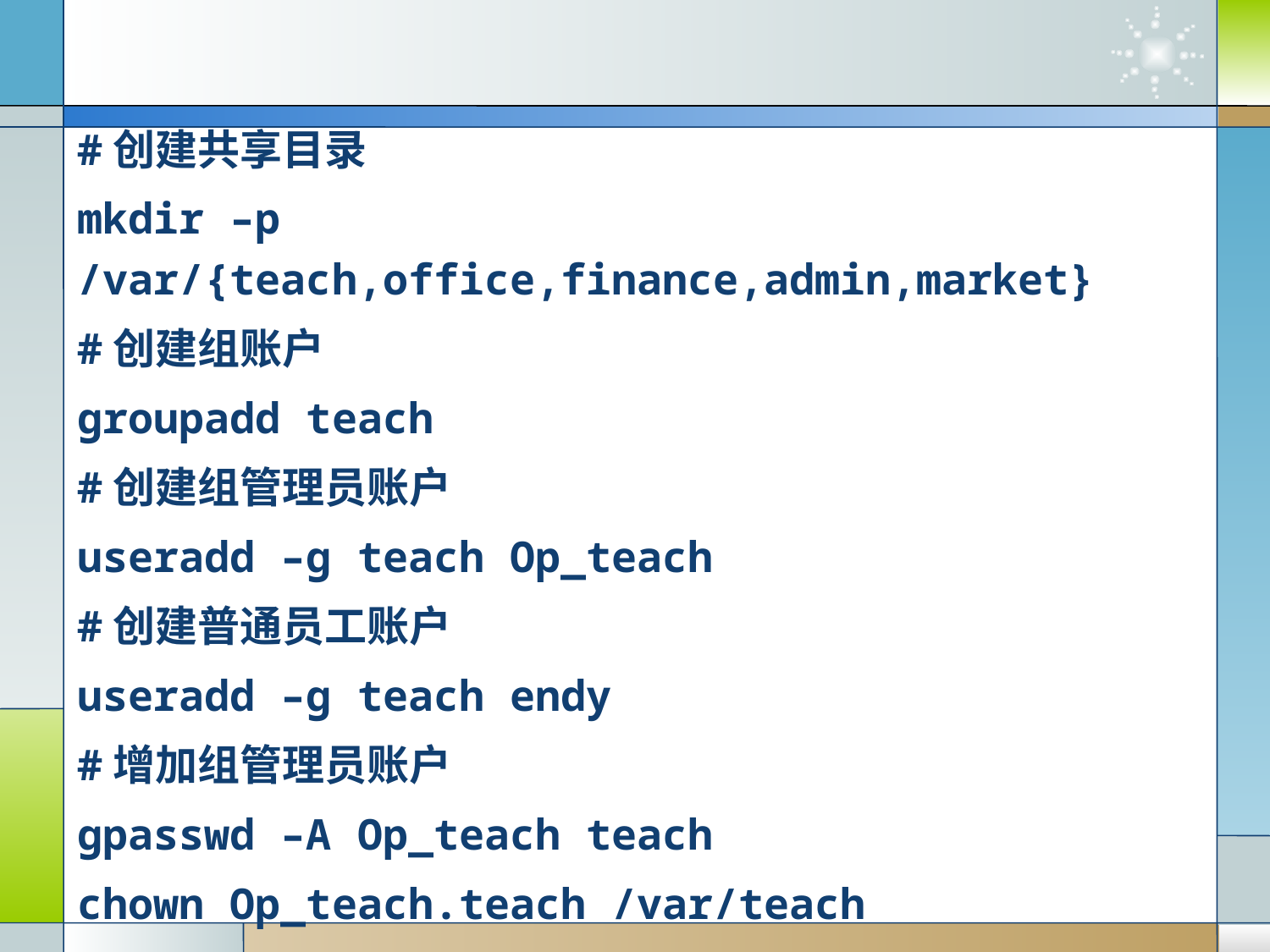

#
#创建共享目录
mkdir –p /var/{teach,office,finance,admin,market}
#创建组账户
groupadd teach
#创建组管理员账户
useradd –g teach Op_teach
#创建普通员工账户
useradd –g teach endy
#增加组管理员账户
gpasswd –A Op_teach teach
chown Op_teach.teach /var/teach
chmod 755 /var/{teach,office,finance,admin,market}